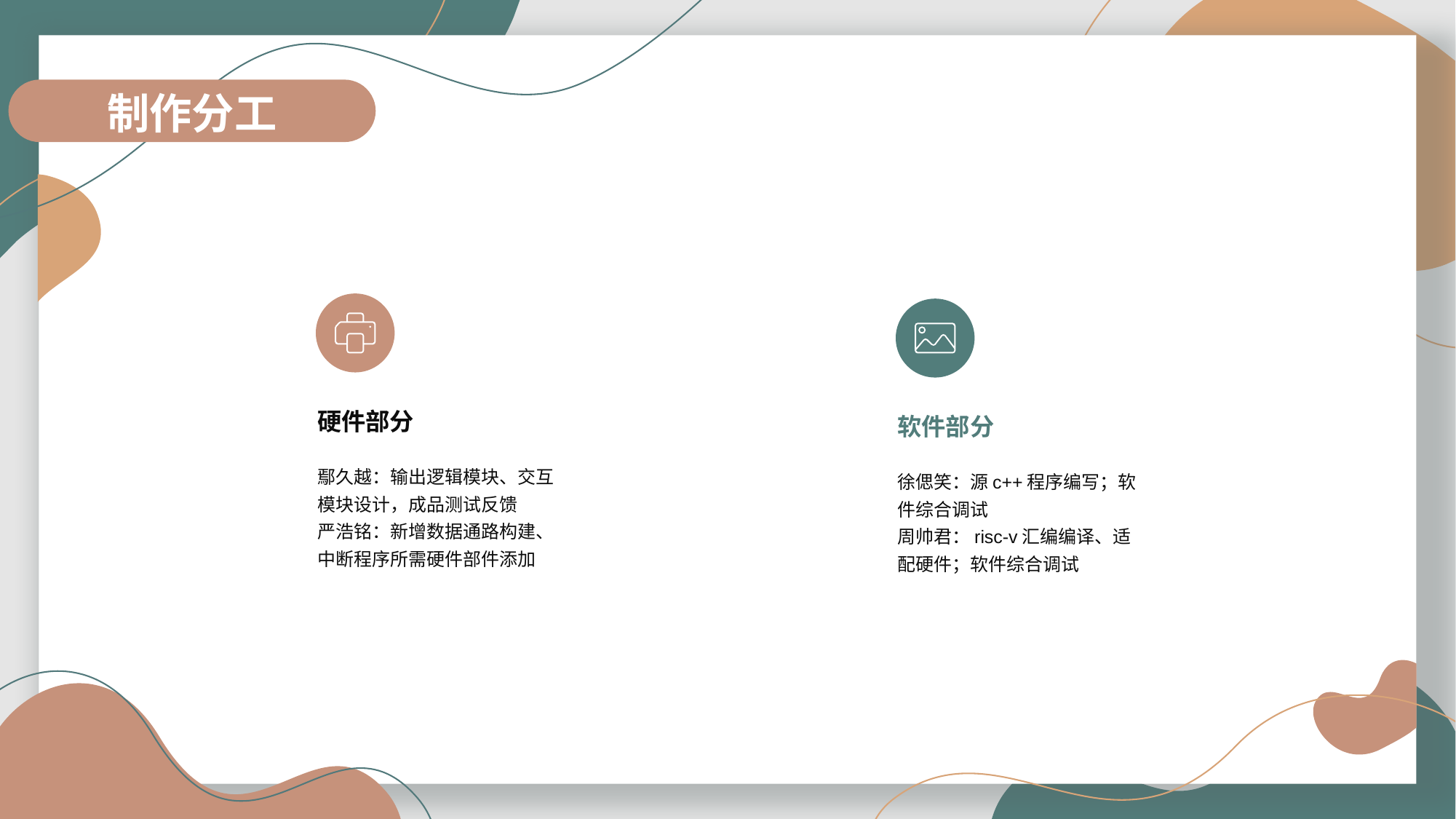

制作分工

硬件部分
软件部分
鄢久越：输出逻辑模块、交互模块设计，成品测试反馈
严浩铭：新增数据通路构建、中断程序所需硬件部件添加
徐偲笑：源c++程序编写；软件综合调试
周帅君：risc-v汇编编译、适配硬件；软件综合调试